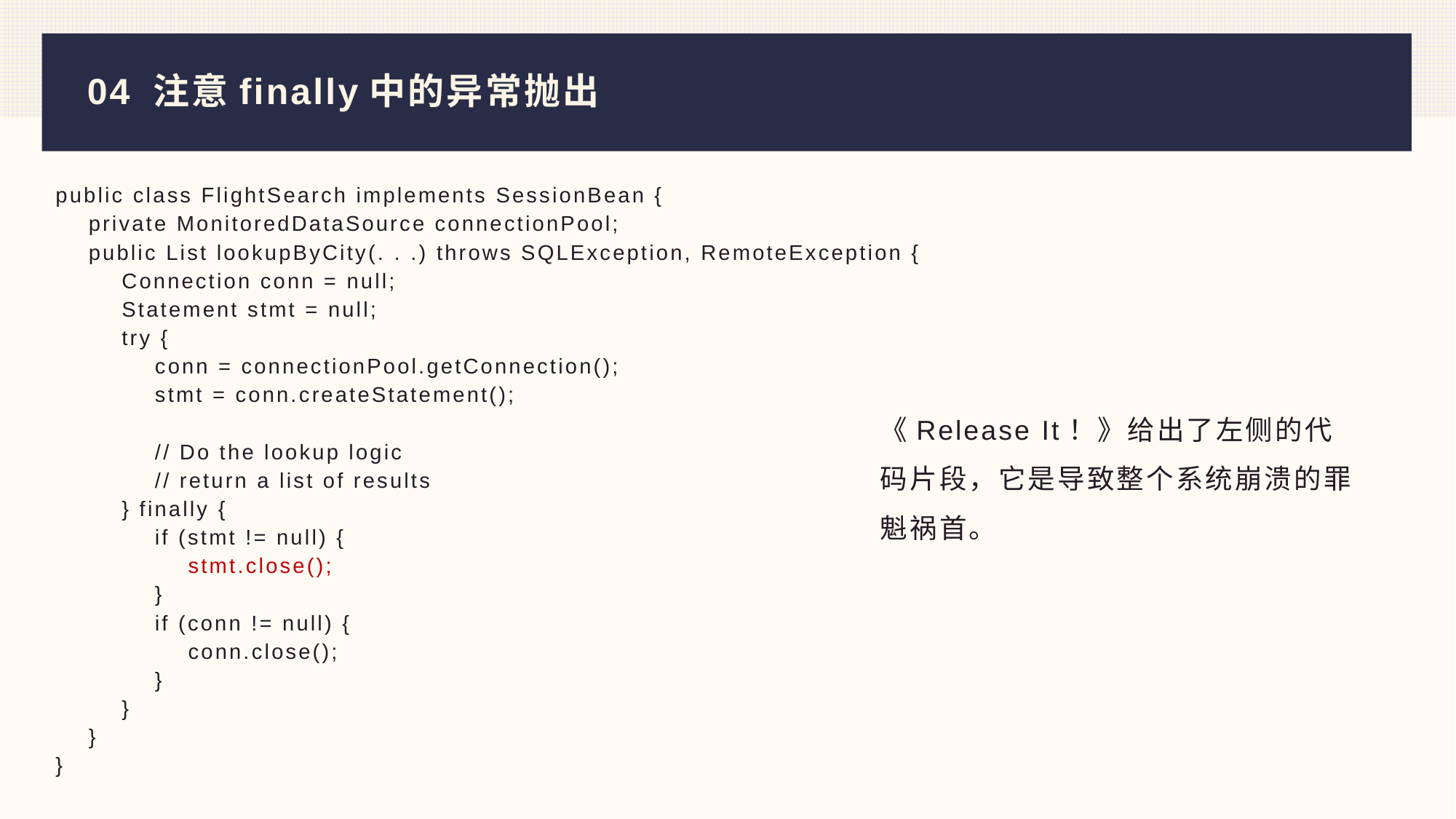

# 04 注意finally中的异常抛出
public class FlightSearch implements SessionBean {
    private MonitoredDataSource connectionPool;
    public List lookupByCity(. . .) throws SQLException, RemoteException {
        Connection conn = null;
        Statement stmt = null;
        try {
            conn = connectionPool.getConnection();
            stmt = conn.createStatement();

            // Do the lookup logic
            // return a list of results
        } finally {
            if (stmt != null) {
                stmt.close();
            }
            if (conn != null) {
                conn.close();
            }
        }
    }
}
《Release It！》给出了左侧的代码片段，它是导致整个系统崩溃的罪魁祸首。